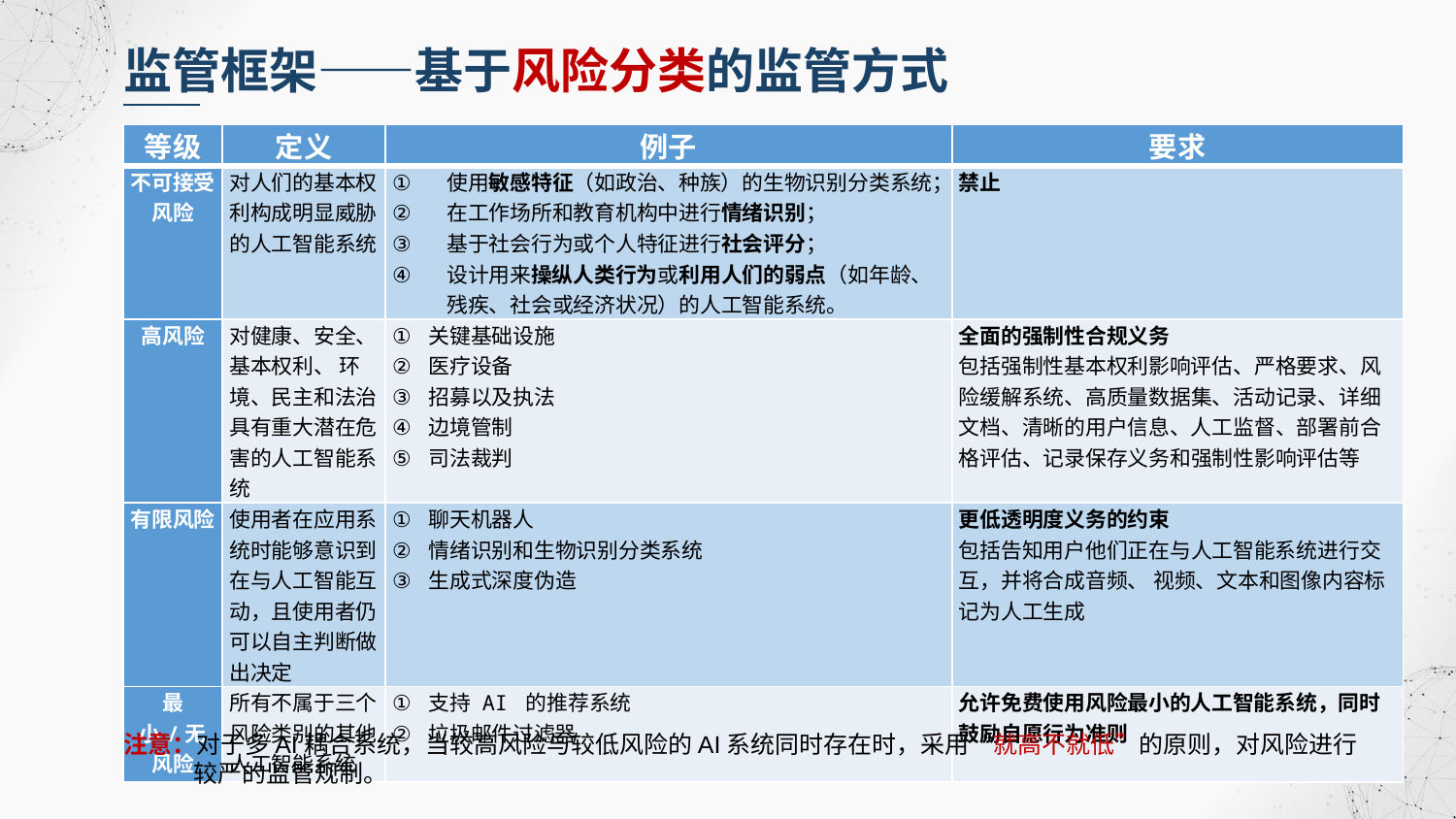

监管框架——基于风险分类的监管方式
| 等级 | 定义 | 例子 | 要求 |
| --- | --- | --- | --- |
| 不可接受风险 | 对人们的基本权利构成明显威胁的人工智能系统 | 使用敏感特征（如政治、种族）的生物识别分类系统； 在工作场所和教育机构中进行情绪识别； 基于社会行为或个人特征进行社会评分； 设计用来操纵人类行为或利用人们的弱点（如年龄、残疾、社会或经济状况）的人工智能系统。 | 禁止 |
| 高风险 | 对健康、安全、基本权利、 环境、民主和法治具有重大潜在危害的人工智能系统 | 关键基础设施 医疗设备 招募以及执法 边境管制 司法裁判 | 全面的强制性合规义务 包括强制性基本权利影响评估、严格要求、风险缓解系统、高质量数据集、活动记录、详细文档、清晰的用户信息、人工监督、部署前合格评估、记录保存义务和强制性影响评估等 |
| 有限风险 | 使用者在应用系统时能够意识到在与人工智能互动，且使用者仍可以自主判断做出决定 | 聊天机器人 情绪识别和生物识别分类系统 生成式深度伪造 | 更低透明度义务的约束 包括告知用户他们正在与人工智能系统进行交互，并将合成音频、 视频、文本和图像内容标记为人工生成 |
| 最小/无风险 | 所有不属于三个风险类别的其他人工智能系统 | 支持 AI 的推荐系统 垃圾邮件过滤器 | 允许免费使用风险最小的人工智能系统，同时鼓励自愿行为准则 |
注意：对于多AI耦合系统，当较高风险与较低风险的AI系统同时存在时，采用“就高不就低”的原则，对风险进行
            较严的监管规制。